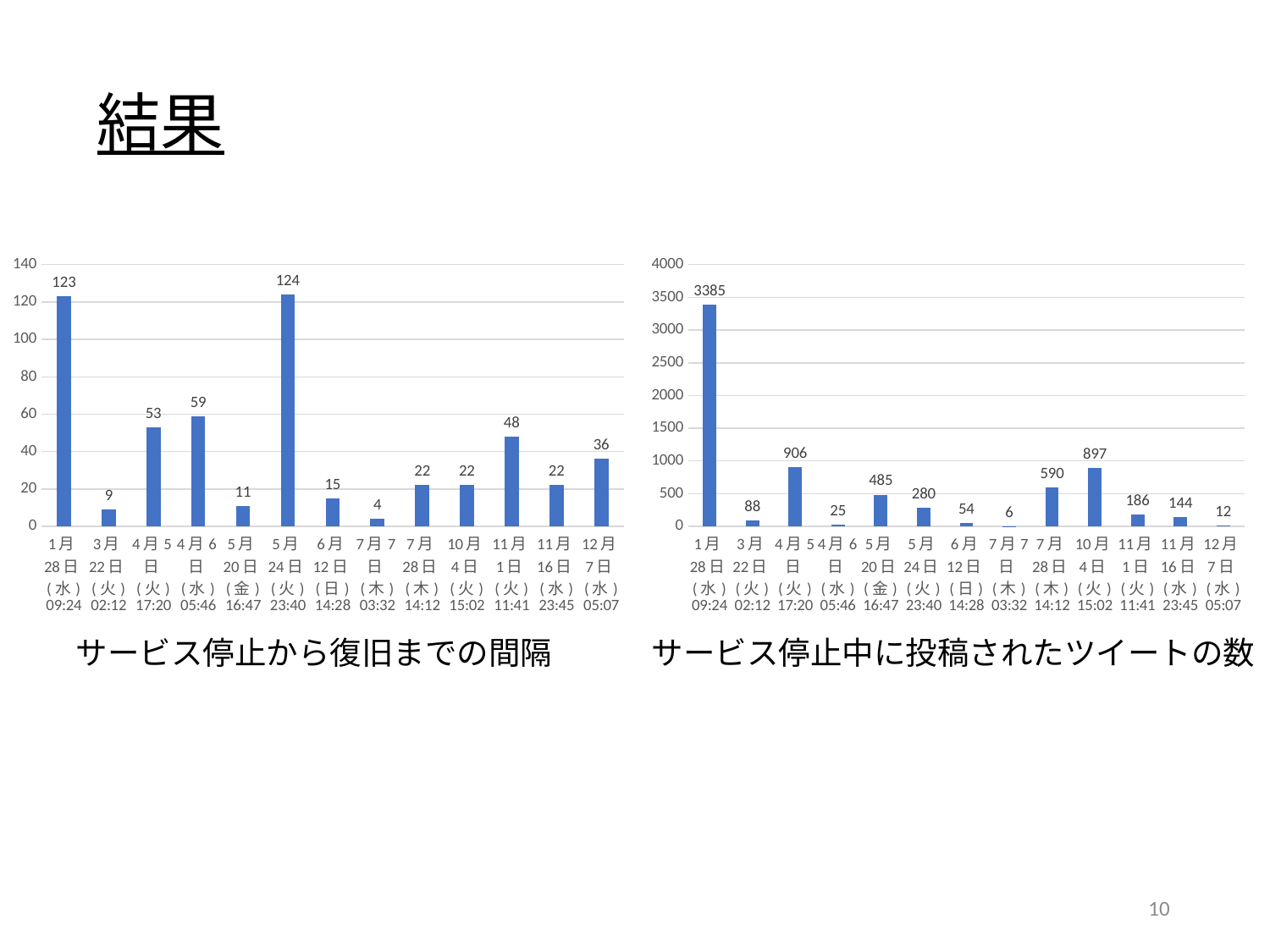

結果

### Chart

| Category | サービス停止から復旧までの間隔（分） |
|---|---|
| 1月28日(水) 09:24 | 123.0 |
| 3月22日(火) 02:12 | 9.0 |
| 4月5日(火) 17:20 | 53.0 |
| 4月6日(水) 05:46 | 59.0 |
| 5月20日(金) 16:47 | 11.0 |
| 5月24日(火) 23:40 | 124.0 |
| 6月12日(日) 14:28 | 15.0 |
| 7月7日(木) 03:32 | 4.0 |
| 7月28日(木) 14:12 | 22.0 |
| 10月4日(火) 15:02 | 22.0 |
| 11月1日(火) 11:41 | 48.0 |
| 11月16日(水) 23:45 | 22.0 |
| 12月7日(水) 05:07 | 36.0 |

### Chart

| Category | サービス停止中に投稿されたツイートの数 |
|---|---|
| 1月28日(水) 09:24 | 3385.0 |
| 3月22日(火) 02:12 | 88.0 |
| 4月5日(火) 17:20 | 906.0 |
| 4月6日(水) 05:46 | 25.0 |
| 5月20日(金) 16:47 | 485.0 |
| 5月24日(火) 23:40 | 280.0 |
| 6月12日(日) 14:28 | 54.0 |
| 7月7日(木) 03:32 | 6.0 |
| 7月28日(木) 14:12 | 590.0 |
| 10月4日(火) 15:02 | 897.0 |
| 11月1日(火) 11:41 | 186.0 |
| 11月16日(水) 23:45 | 144.0 |
| 12月7日(水) 05:07 | 12.0 |
サービス停止から復旧までの間隔
サービス停止中に投稿されたツイートの数
10